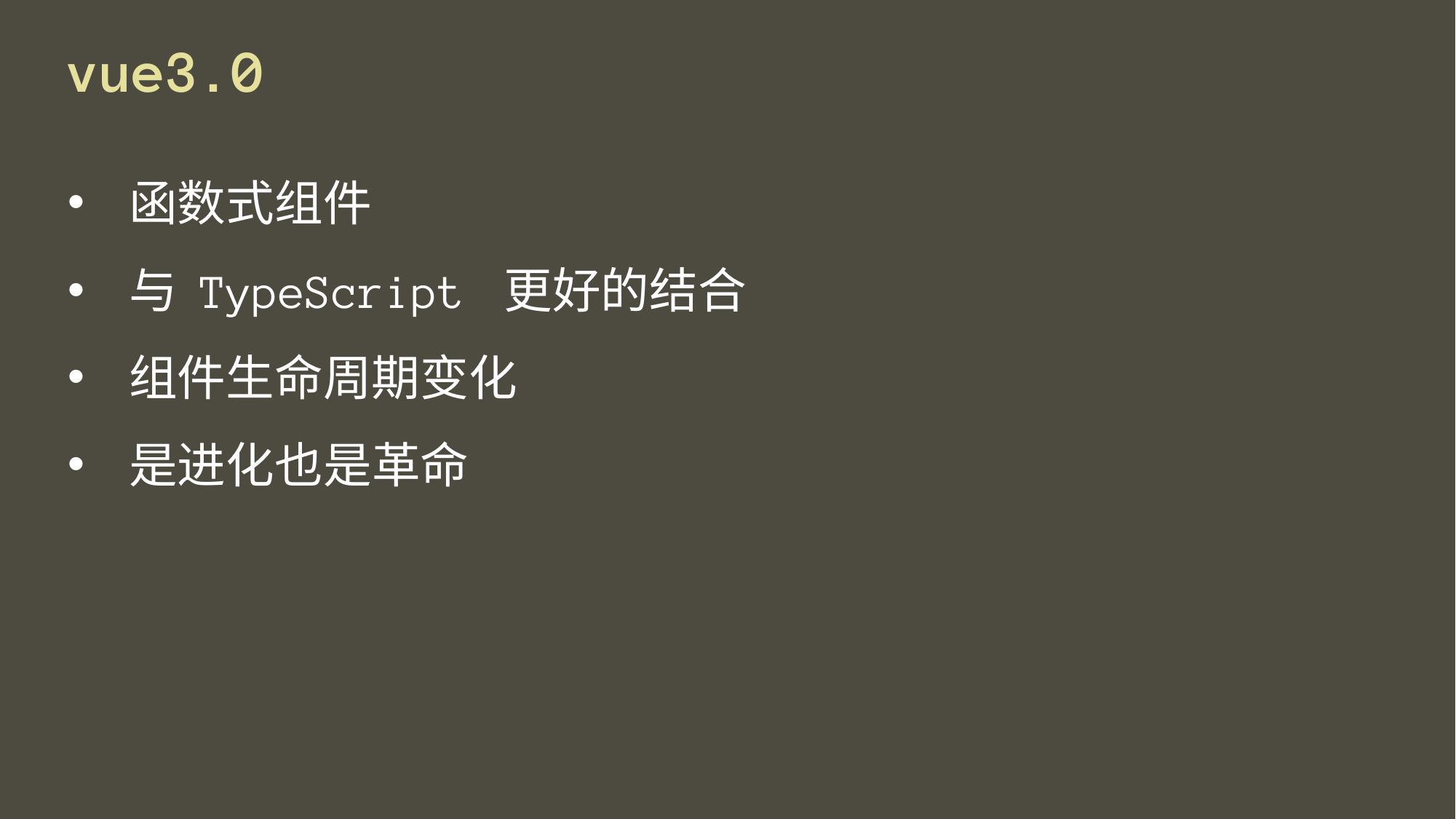

# vue3.0
函数式组件
与 TypeScript 更好的结合
组件生命周期变化
是进化也是革命